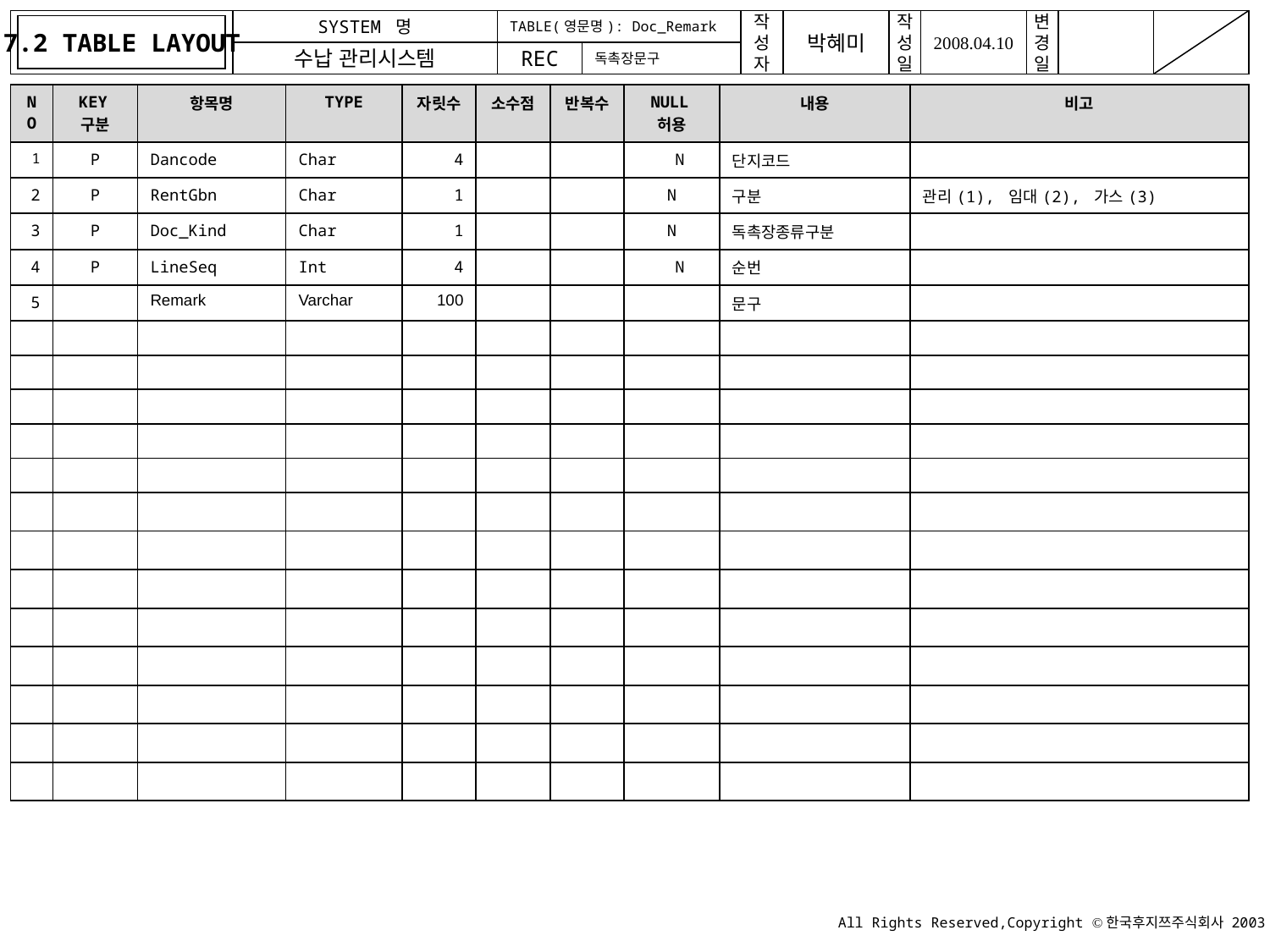

7.2 TABLE LAYOUT
TABLE(영문명): Doc_Remark
독촉장문구
| NO | KEY구분 | 항목명 | TYPE | 자릿수 | 소수점 | 반복수 | NULL허용 | 내용 | 비고 |
| --- | --- | --- | --- | --- | --- | --- | --- | --- | --- |
| 1 | P | Dancode | Char | 4 |  |  | N | 단지코드 |  |
| 2 | P | RentGbn | Char | 1 |  |  | N | 구분 | 관리(1), 임대(2), 가스(3) |
| 3 | P | Doc\_Kind | Char | 1 |  |  | N | 독촉장종류구분 |  |
| 4 | P | LineSeq | Int | 4 |  |  | N | 순번 |  |
| 5 |  | Remark | Varchar | 100 |  |  |  | 문구 |  |
|  |  |  |  |  |  |  |  |  |  |
|  |  |  |  |  |  |  |  |  |  |
|  |  |  |  |  |  |  |  |  |  |
|  |  |  |  |  |  |  |  |  |  |
|  |  |  |  |  |  |  |  |  |  |
|  |  |  |  |  |  |  |  |  |  |
|  |  |  |  |  |  |  |  |  |  |
|  |  |  |  |  |  |  |  |  |  |
|  |  |  |  |  |  |  |  |  |  |
|  |  |  |  |  |  |  |  |  |  |
|  |  |  |  |  |  |  |  |  |  |
|  |  |  |  |  |  |  |  |  |  |
|  |  |  |  |  |  |  |  |  |  |